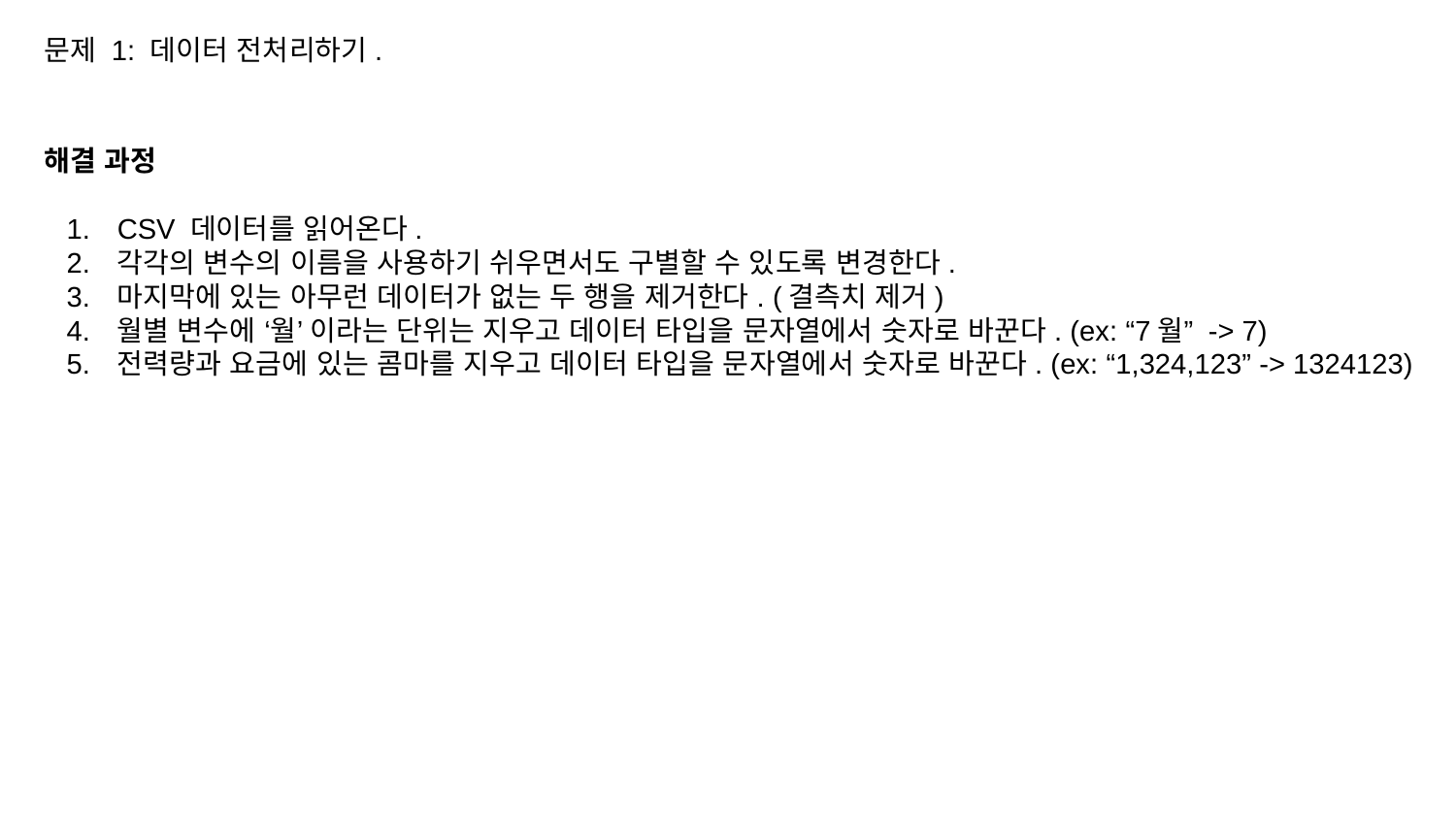

문제 1: 데이터 전처리하기.
해결 과정

CSV 데이터를 읽어온다.
각각의 변수의 이름을 사용하기 쉬우면서도 구별할 수 있도록 변경한다.
마지막에 있는 아무런 데이터가 없는 두 행을 제거한다. (결측치 제거)
월별 변수에 ‘월’ 이라는 단위는 지우고 데이터 타입을 문자열에서 숫자로 바꾼다. (ex: “7월” -> 7)
전력량과 요금에 있는 콤마를 지우고 데이터 타입을 문자열에서 숫자로 바꾼다. (ex: “1,324,123” -> 1324123)